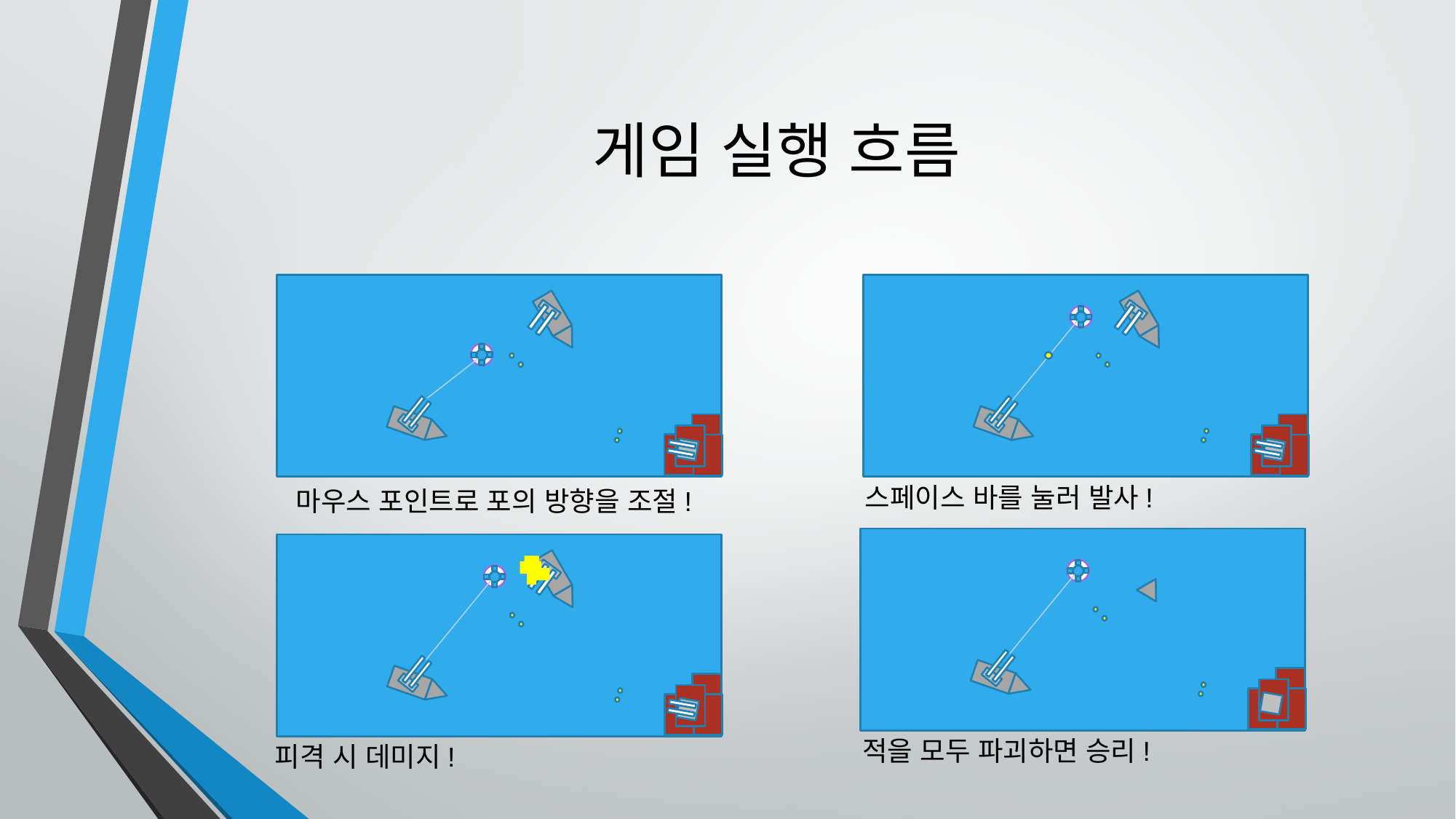

# 게임 실행 흐름

스페이스 바를 눌러 발사!

마우스 포인트로 포의 방향을 조절!

적을 모두 파괴하면 승리!

피격 시 데미지!